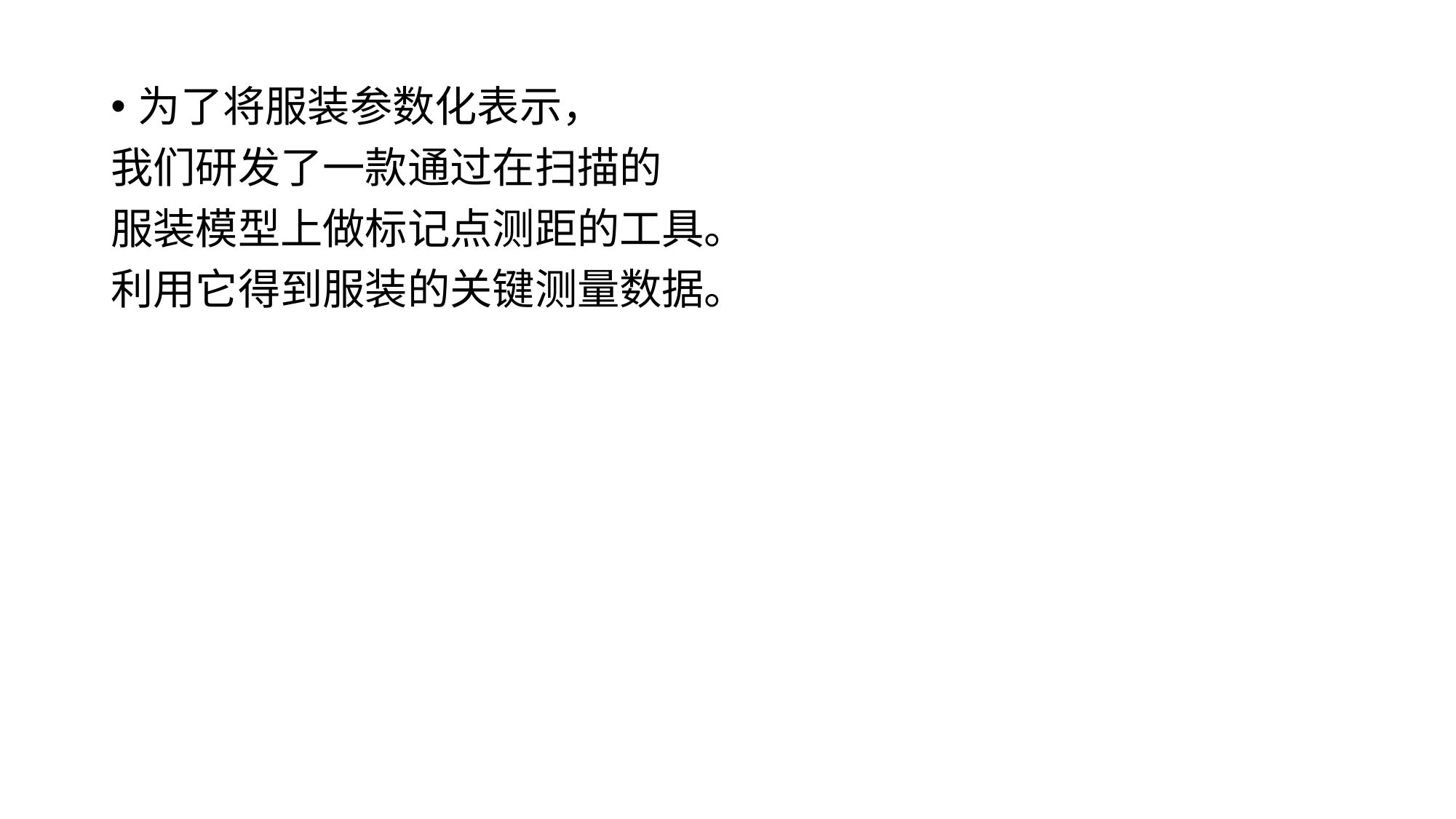

为了将服装参数化表示，
我们研发了一款通过在扫描的
服装模型上做标记点测距的工具。
利用它得到服装的关键测量数据。